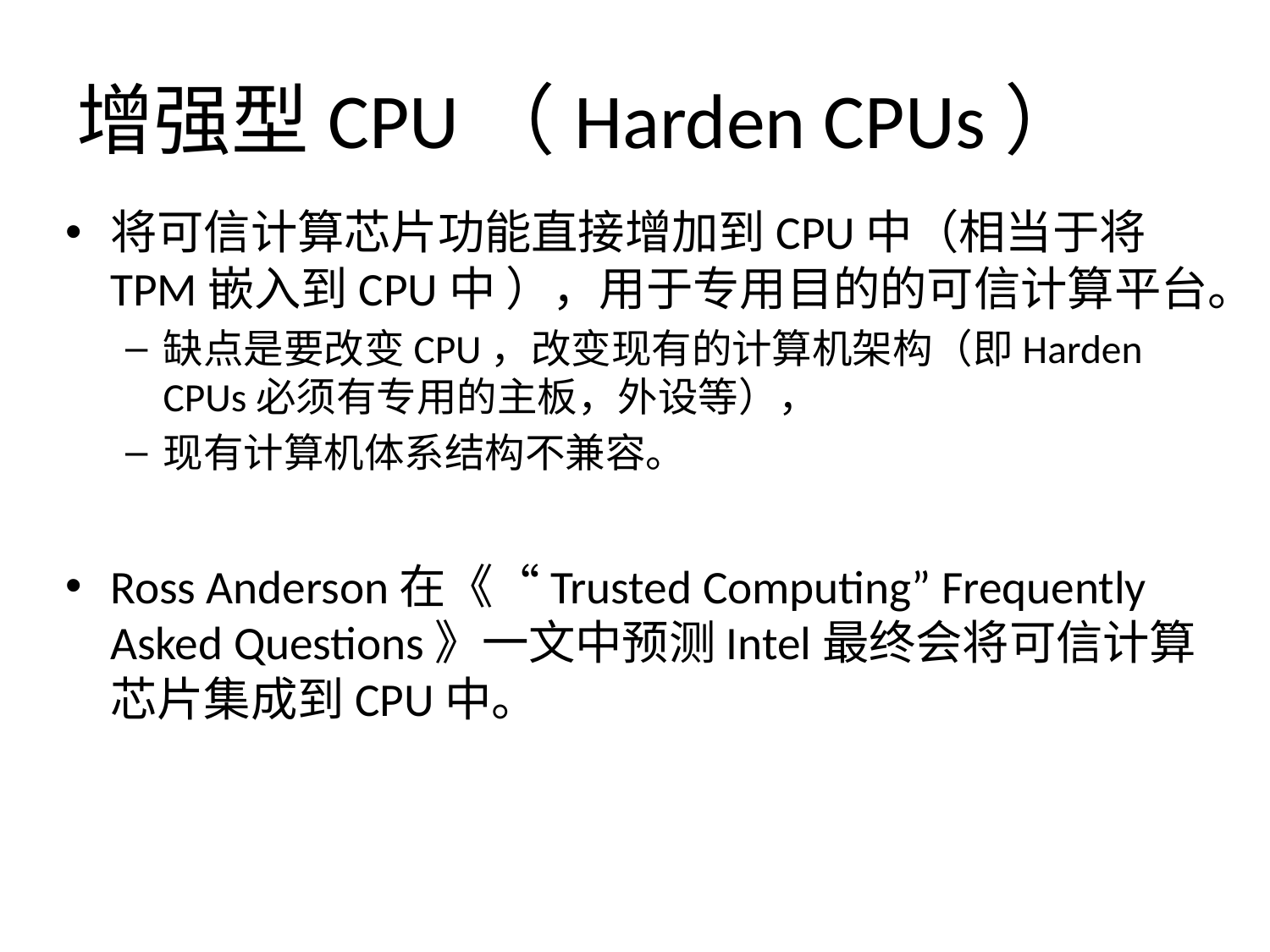

# 增强型CPU（Harden CPUs）
将可信计算芯片功能直接增加到CPU中（相当于将TPM嵌入到CPU中 ），用于专用目的的可信计算平台。
缺点是要改变CPU，改变现有的计算机架构（即Harden CPUs必须有专用的主板，外设等），
现有计算机体系结构不兼容。

Ross Anderson在《“Trusted Computing” Frequently Asked Questions》一文中预测Intel最终会将可信计算芯片集成到CPU中。